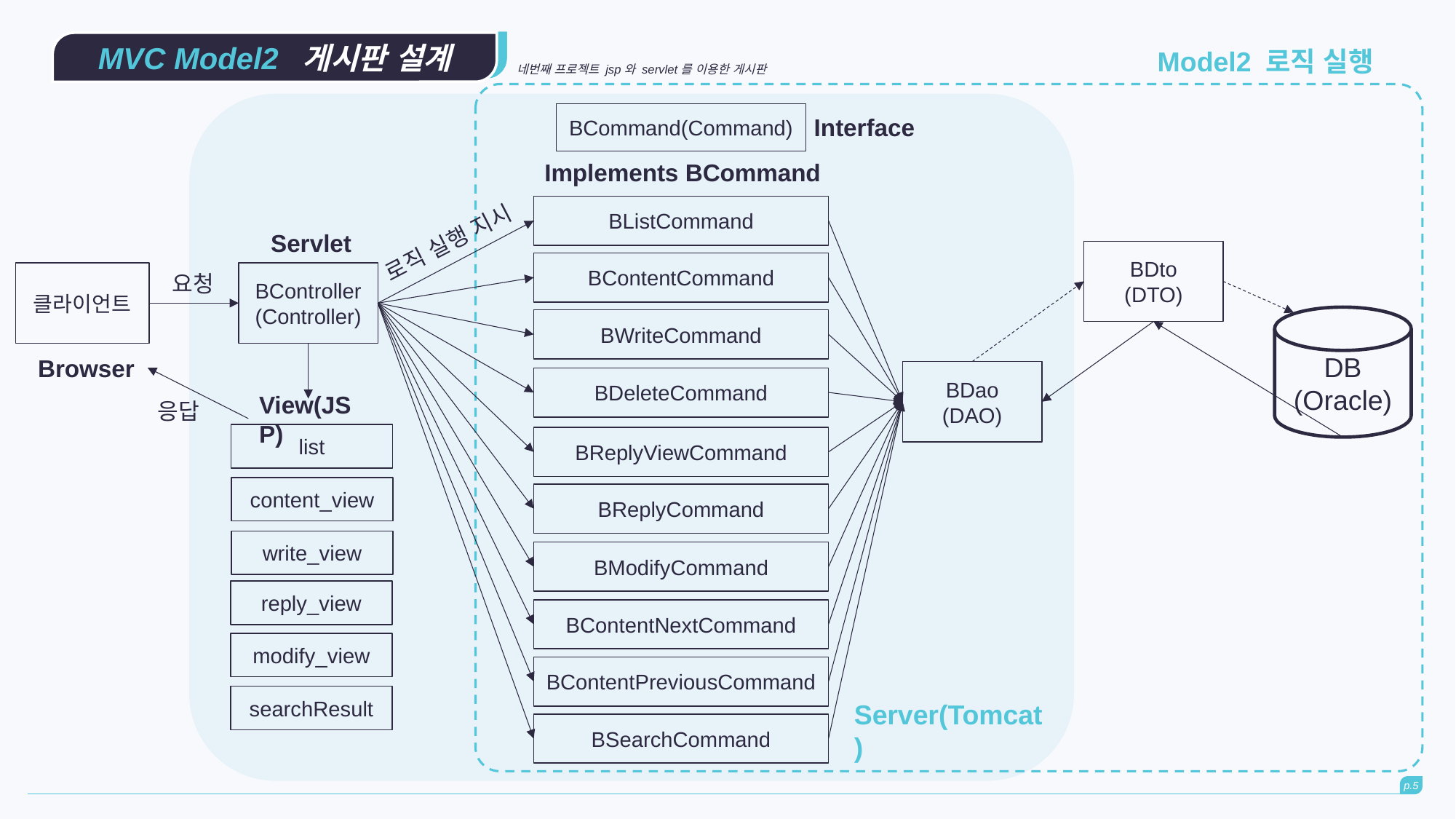

MVC Model2  게시판 설계
Model2 로직 실행
네번째 프로젝트 jsp와 servlet를 이용한 게시판

BCommand(Command)
Interface
Implements BCommand
BListCommand
BContentCommand
BWriteCommand
BDeleteCommand
BReplyViewCommand
BReplyCommand
BModifyCommand
BContentNextCommand
BContentPreviousCommand
BSearchCommand
로직 실행 지시
Servlet
BDto
(DTO)
클라이언트
BController
(Controller)
요청
DB
(Oracle)
Browser
BDao
(DAO)
View(JSP)
응답
list
content_view
write_view
reply_view
modify_view
searchResult
Server(Tomcat)
p.5